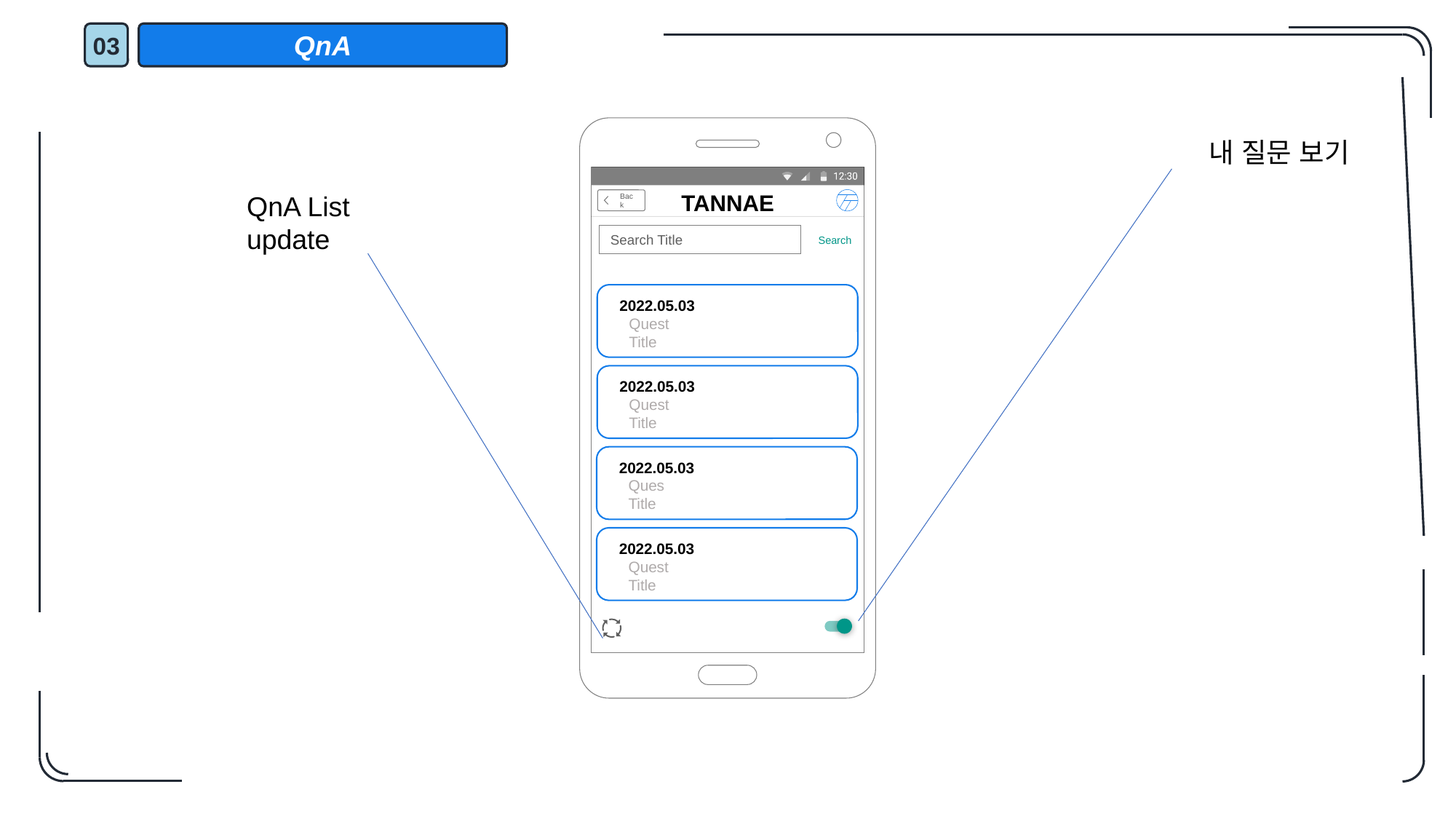

03
QnA

내 질문 보기

TANNAE
QnA List update

Back

Search Title
Search

2022.05.03
Quest Title

2022.05.03
Quest Title

2022.05.03
Ques Title

2022.05.03
Quest Title